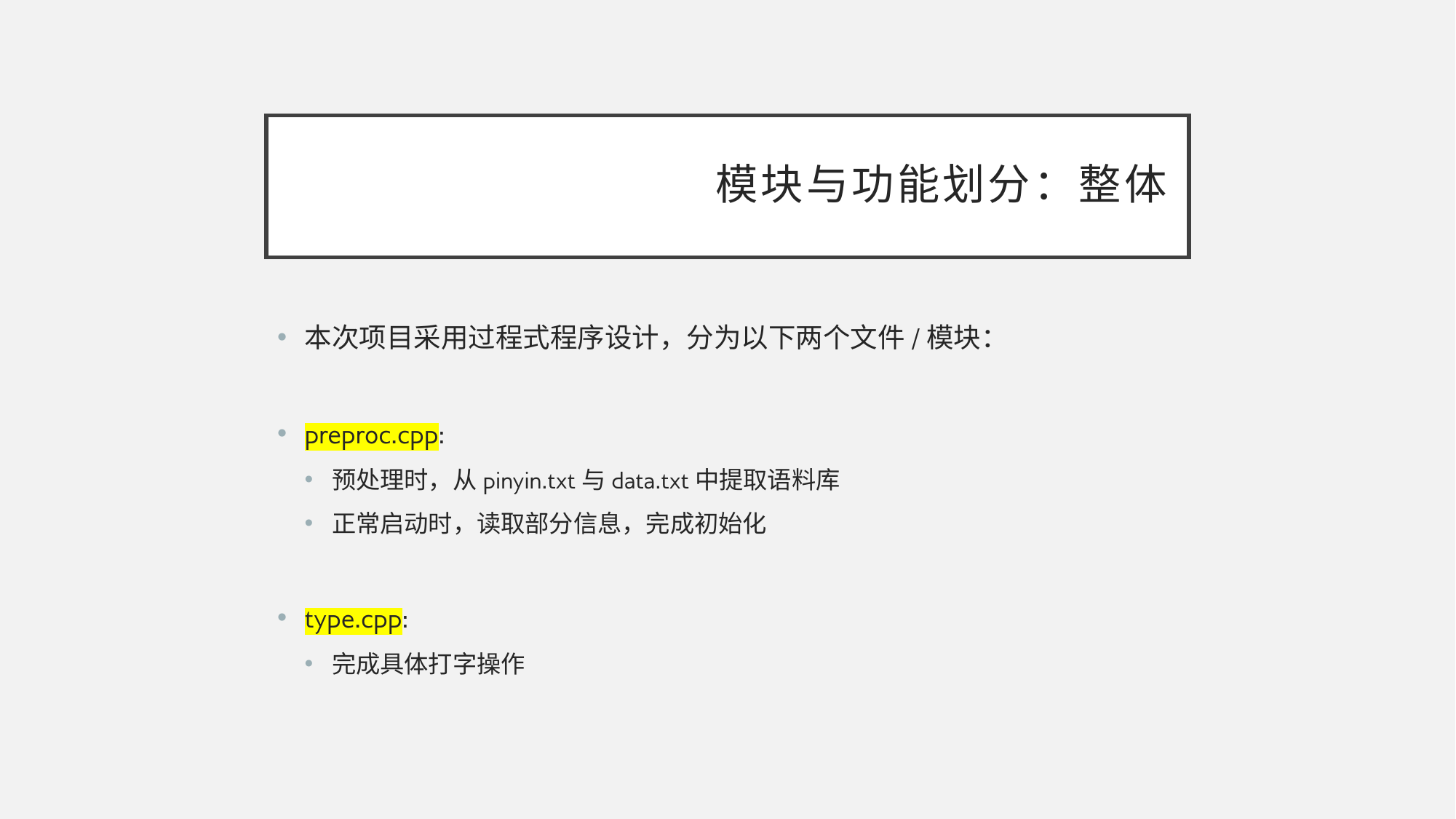

# 模块与功能划分：整体
本次项目采用过程式程序设计，分为以下两个文件/模块：

preproc.cpp:
预处理时，从pinyin.txt与data.txt中提取语料库
正常启动时，读取部分信息，完成初始化

type.cpp:
完成具体打字操作